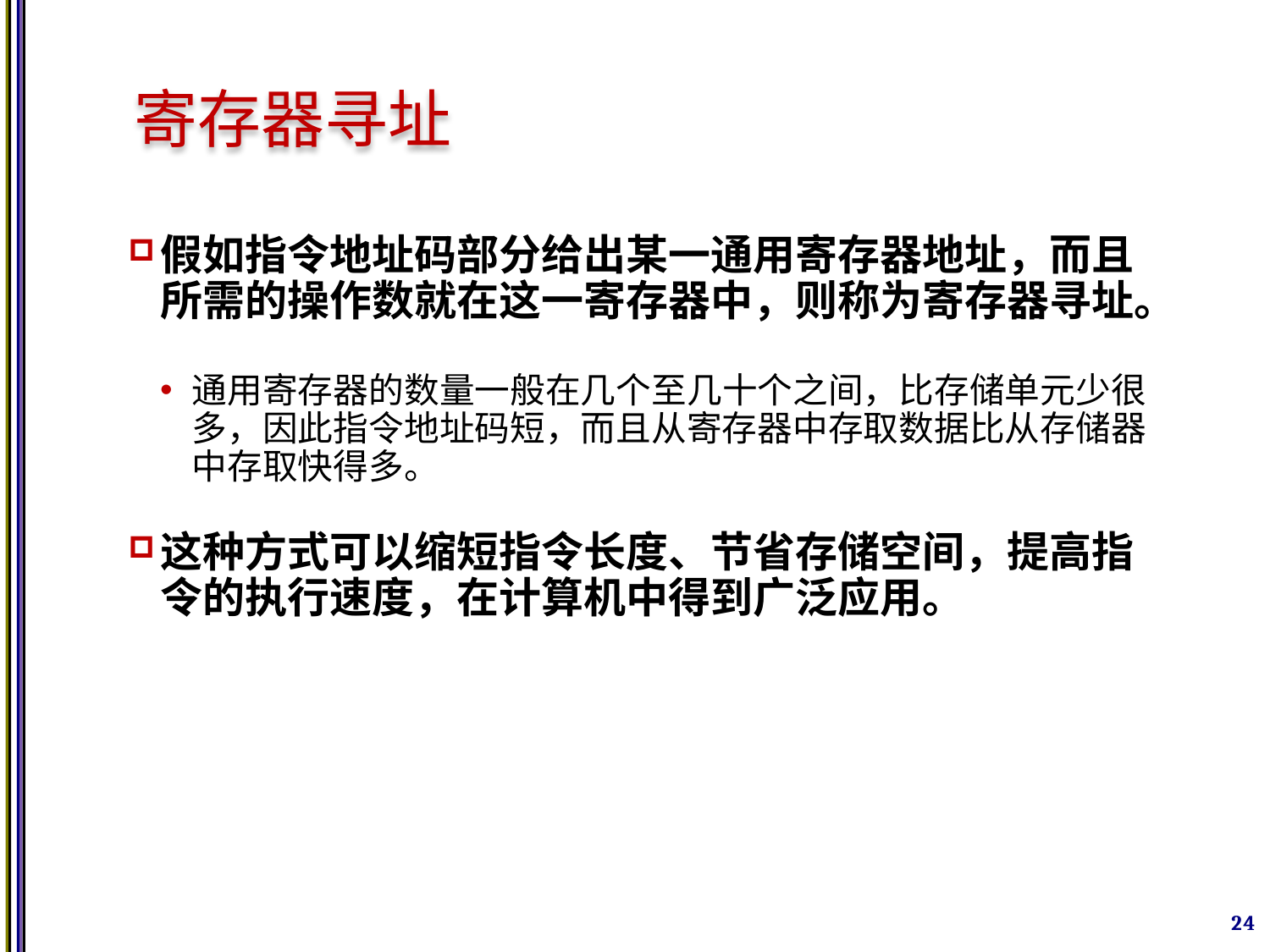

# 寄存器寻址
假如指令地址码部分给出某一通用寄存器地址，而且所需的操作数就在这一寄存器中，则称为寄存器寻址。
通用寄存器的数量一般在几个至几十个之间，比存储单元少很多，因此指令地址码短，而且从寄存器中存取数据比从存储器中存取快得多。
这种方式可以缩短指令长度、节省存储空间，提高指令的执行速度，在计算机中得到广泛应用。
24